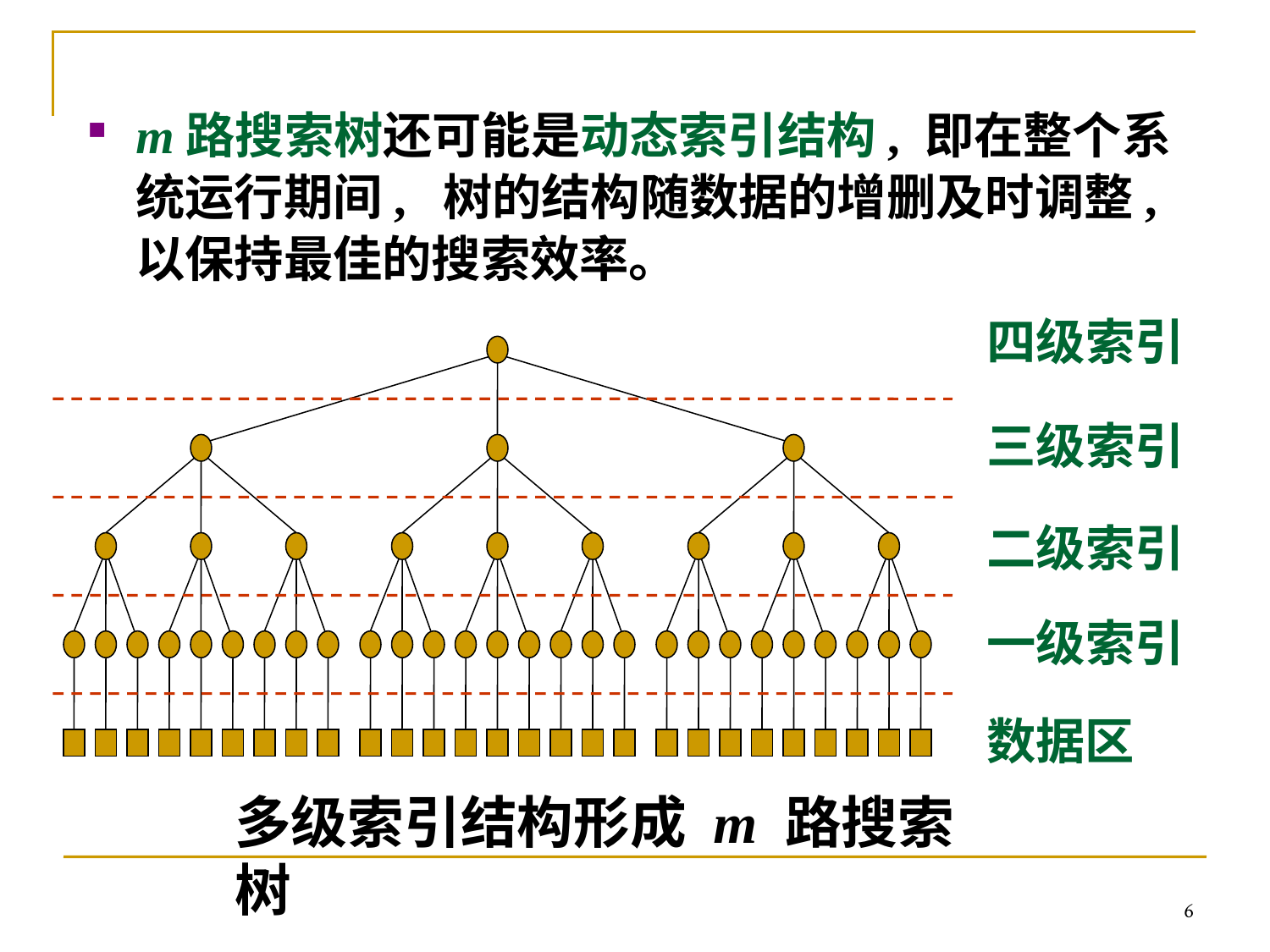

m路搜索树还可能是动态索引结构, 即在整个系统运行期间,  树的结构随数据的增删及时调整, 以保持最佳的搜索效率。
四级索引

三级索引
二级索引
一级索引
数据区
多级索引结构形成 m 路搜索树
6